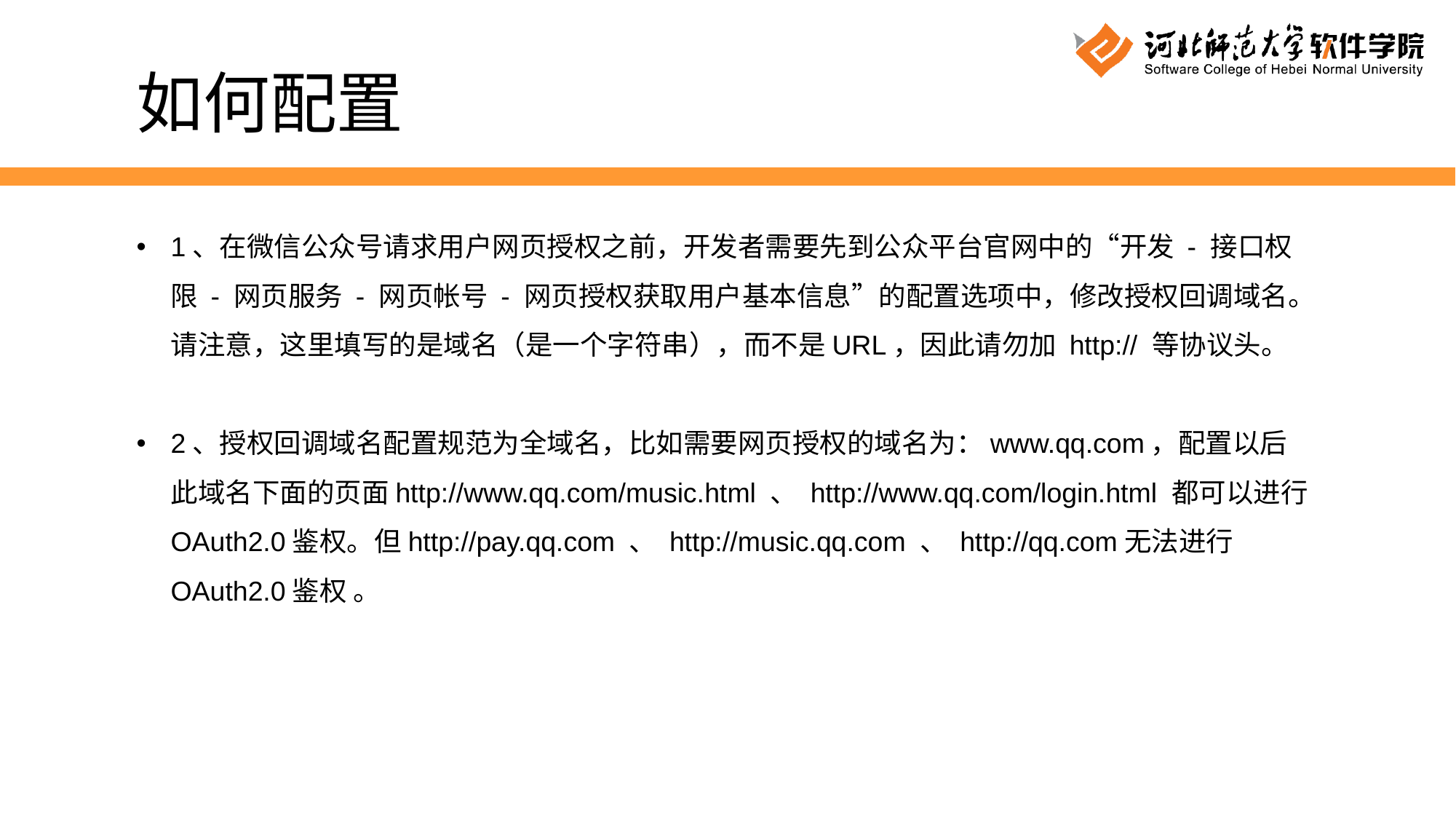

如何配置
1、在微信公众号请求用户网页授权之前，开发者需要先到公众平台官网中的“开发 - 接口权限 - 网页服务 - 网页帐号 - 网页授权获取用户基本信息”的配置选项中，修改授权回调域名。请注意，这里填写的是域名（是一个字符串），而不是URL，因此请勿加 http:// 等协议头。

2、授权回调域名配置规范为全域名，比如需要网页授权的域名为：www.qq.com，配置以后此域名下面的页面http://www.qq.com/music.html 、 http://www.qq.com/login.html 都可以进行OAuth2.0鉴权。但http://pay.qq.com 、 http://music.qq.com 、 http://qq.com无法进行OAuth2.0鉴权 。